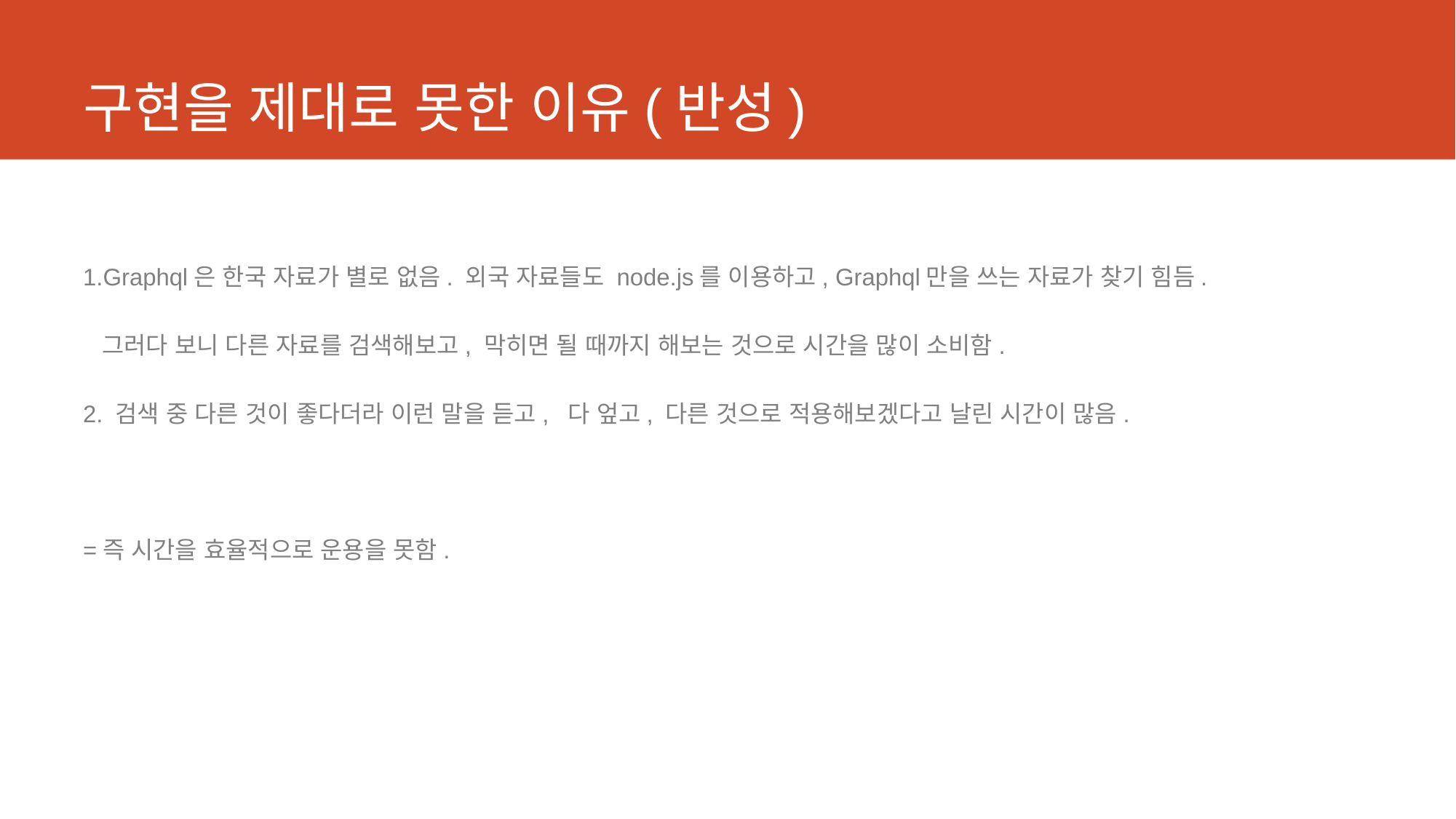

# 구현을 제대로 못한 이유(반성)

1.Graphql은 한국 자료가 별로 없음. 외국 자료들도 node.js를 이용하고, Graphql만을 쓰는 자료가 찾기 힘듬.
  그러다 보니 다른 자료를 검색해보고, 막히면 될 때까지 해보는 것으로 시간을 많이 소비함.
2. 검색 중 다른 것이 좋다더라 이런 말을 듣고,  다 엎고, 다른 것으로 적용해보겠다고 날린 시간이 많음.

=즉 시간을 효율적으로 운용을 못함.